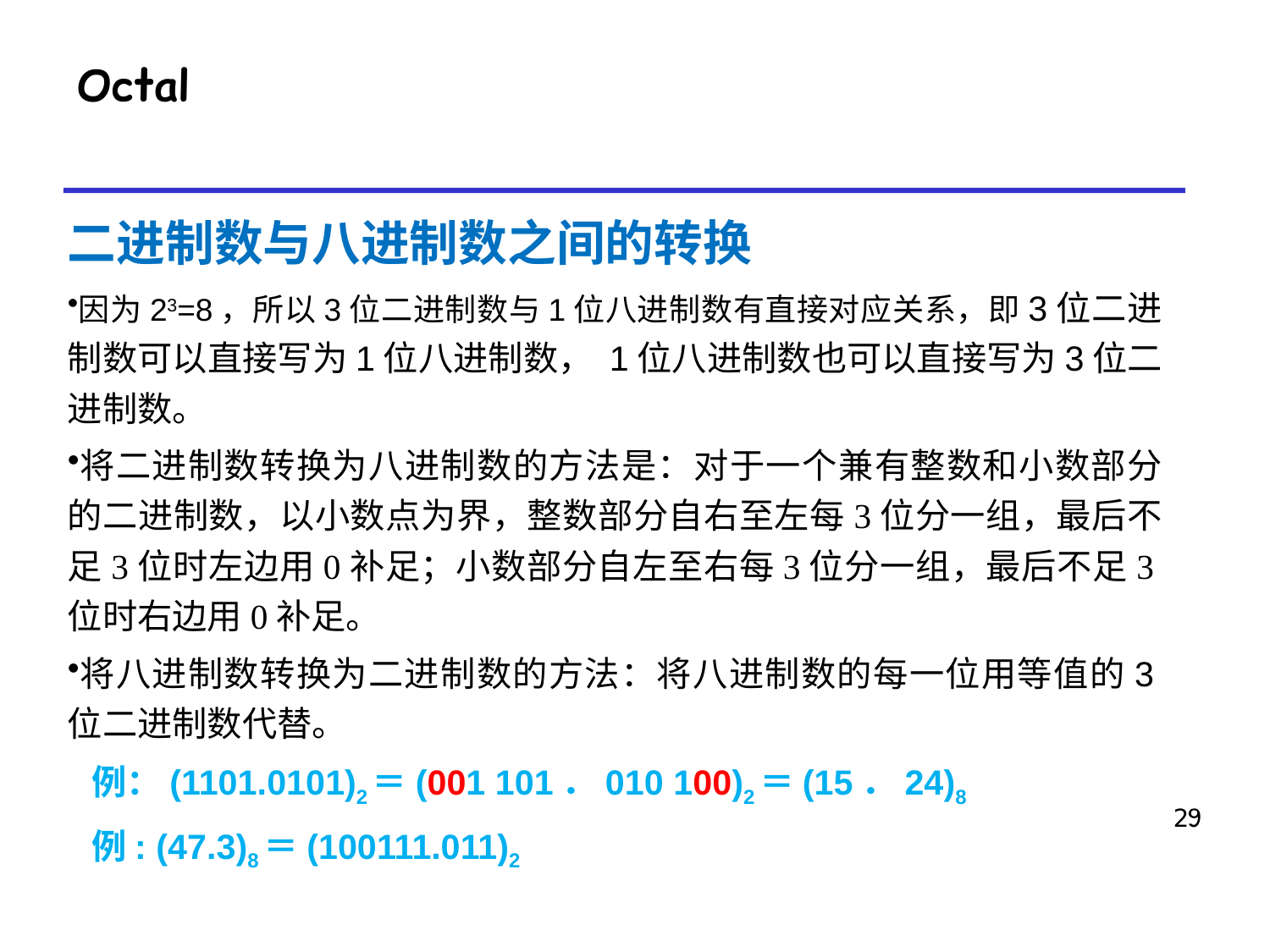

# Octal

二进制数与八进制数之间的转换
因为23=8，所以3位二进制数与1位八进制数有直接对应关系，即3位二进制数可以直接写为1位八进制数， 1位八进制数也可以直接写为3位二进制数。
将二进制数转换为八进制数的方法是：对于一个兼有整数和小数部分的二进制数，以小数点为界，整数部分自右至左每3位分一组，最后不足3位时左边用0补足；小数部分自左至右每3位分一组，最后不足3位时右边用0补足。
将八进制数转换为二进制数的方法：将八进制数的每一位用等值的3位二进制数代替。
  例：(1101.0101)2＝(001 101．010 100)2＝(15．24)8
  例: (47.3)8＝(100111.011)2

29